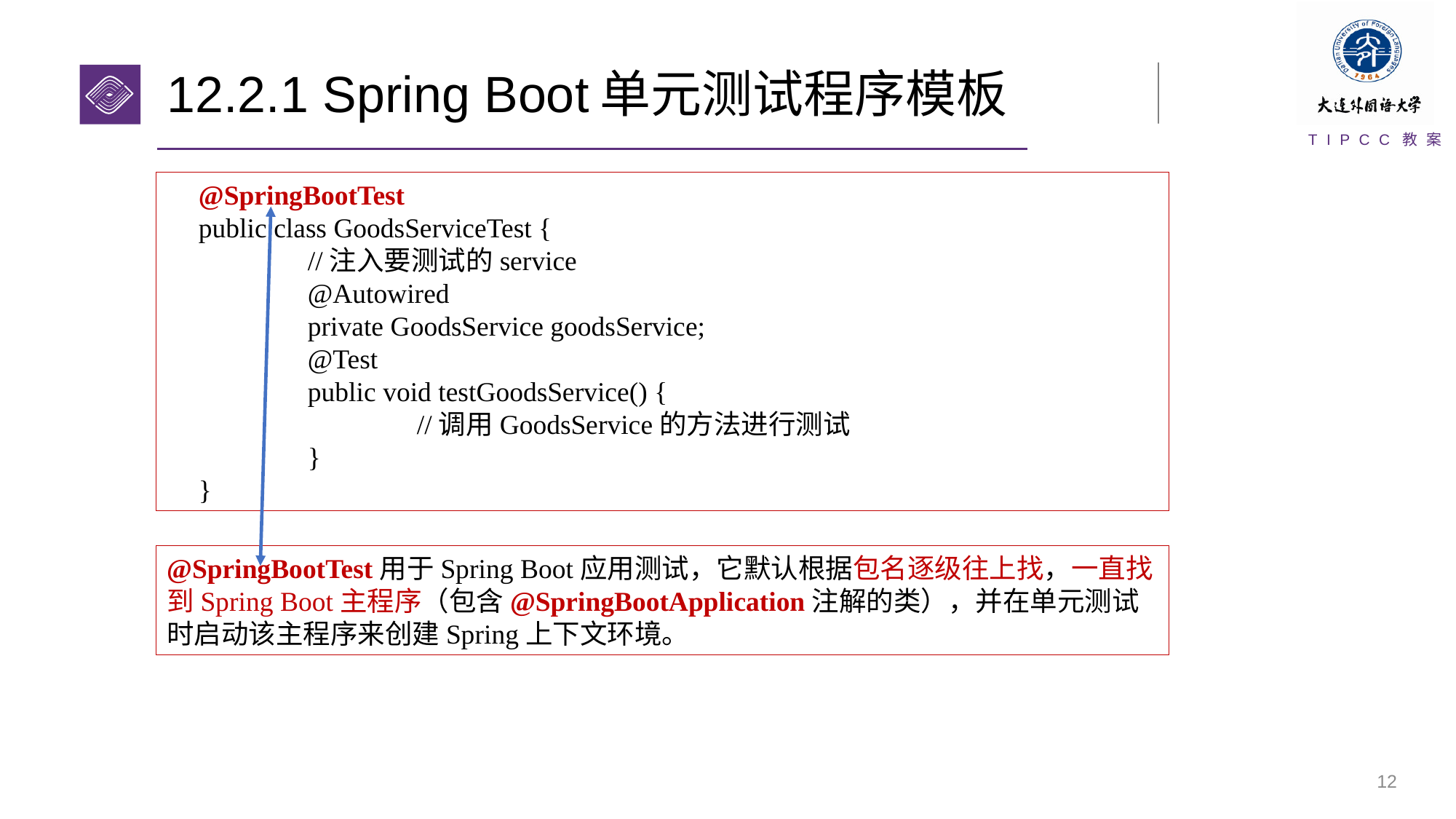

# 12.2.1 Spring Boot单元测试程序模板
@SpringBootTest
public class GoodsServiceTest {
	//注入要测试的service
	@Autowired
	private GoodsService goodsService;
	@Test
	public void testGoodsService() {
		//调用GoodsService的方法进行测试
	}
}
@SpringBootTest用于Spring Boot应用测试，它默认根据包名逐级往上找，一直找到Spring Boot主程序（包含@SpringBootApplication注解的类），并在单元测试时启动该主程序来创建Spring上下文环境。
12